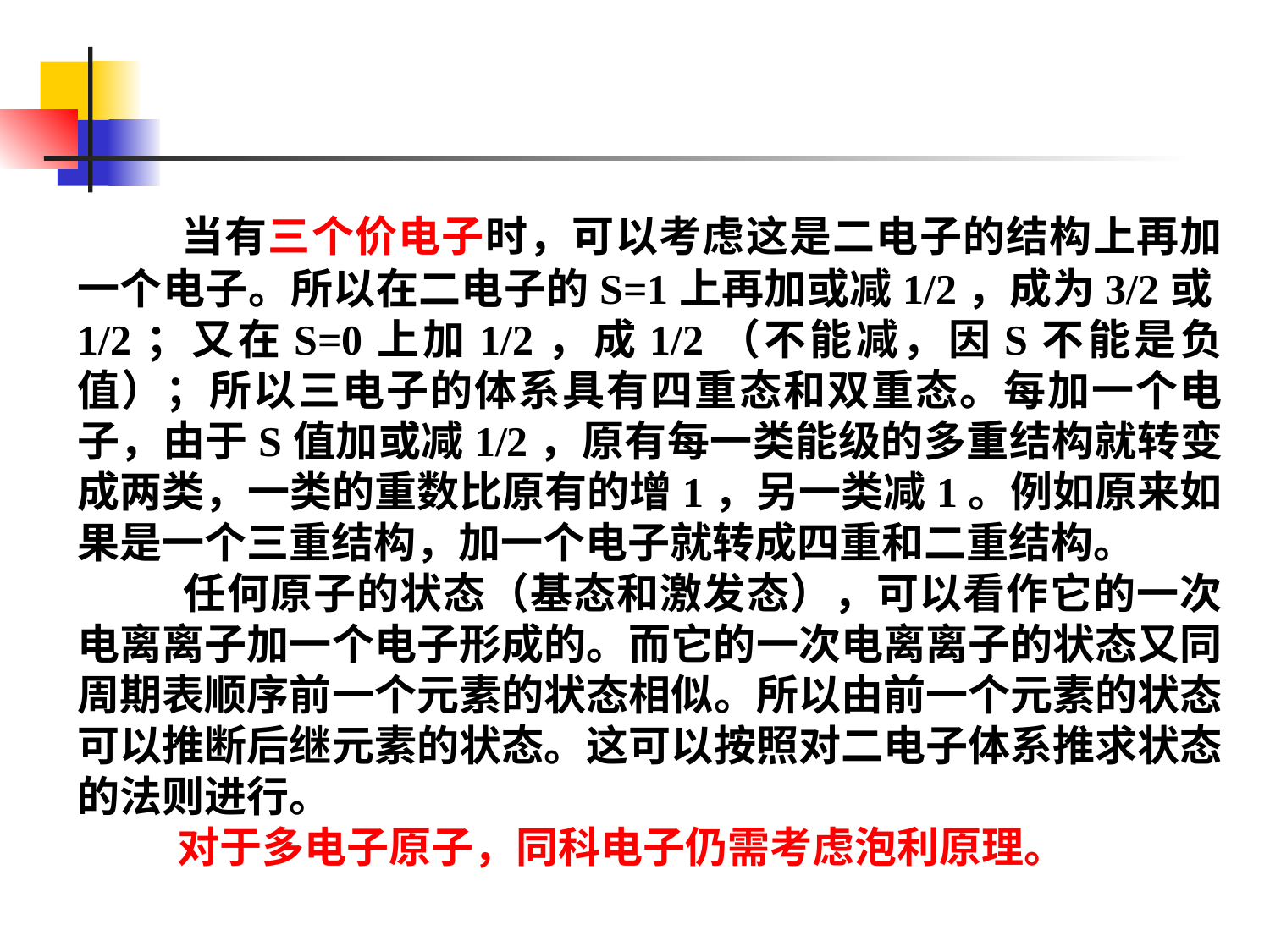

当有三个价电子时，可以考虑这是二电子的结构上再加一个电子。所以在二电子的S=1上再加或减1/2，成为3/2或1/2；又在S=0上加1/2，成1/2（不能减，因S不能是负值）；所以三电子的体系具有四重态和双重态。每加一个电子，由于S值加或减1/2，原有每一类能级的多重结构就转变成两类，一类的重数比原有的增1，另一类减1。例如原来如果是一个三重结构，加一个电子就转成四重和二重结构。
     任何原子的状态（基态和激发态），可以看作它的一次电离离子加一个电子形成的。而它的一次电离离子的状态又同周期表顺序前一个元素的状态相似。所以由前一个元素的状态可以推断后继元素的状态。这可以按照对二电子体系推求状态的法则进行。
     对于多电子原子，同科电子仍需考虑泡利原理。